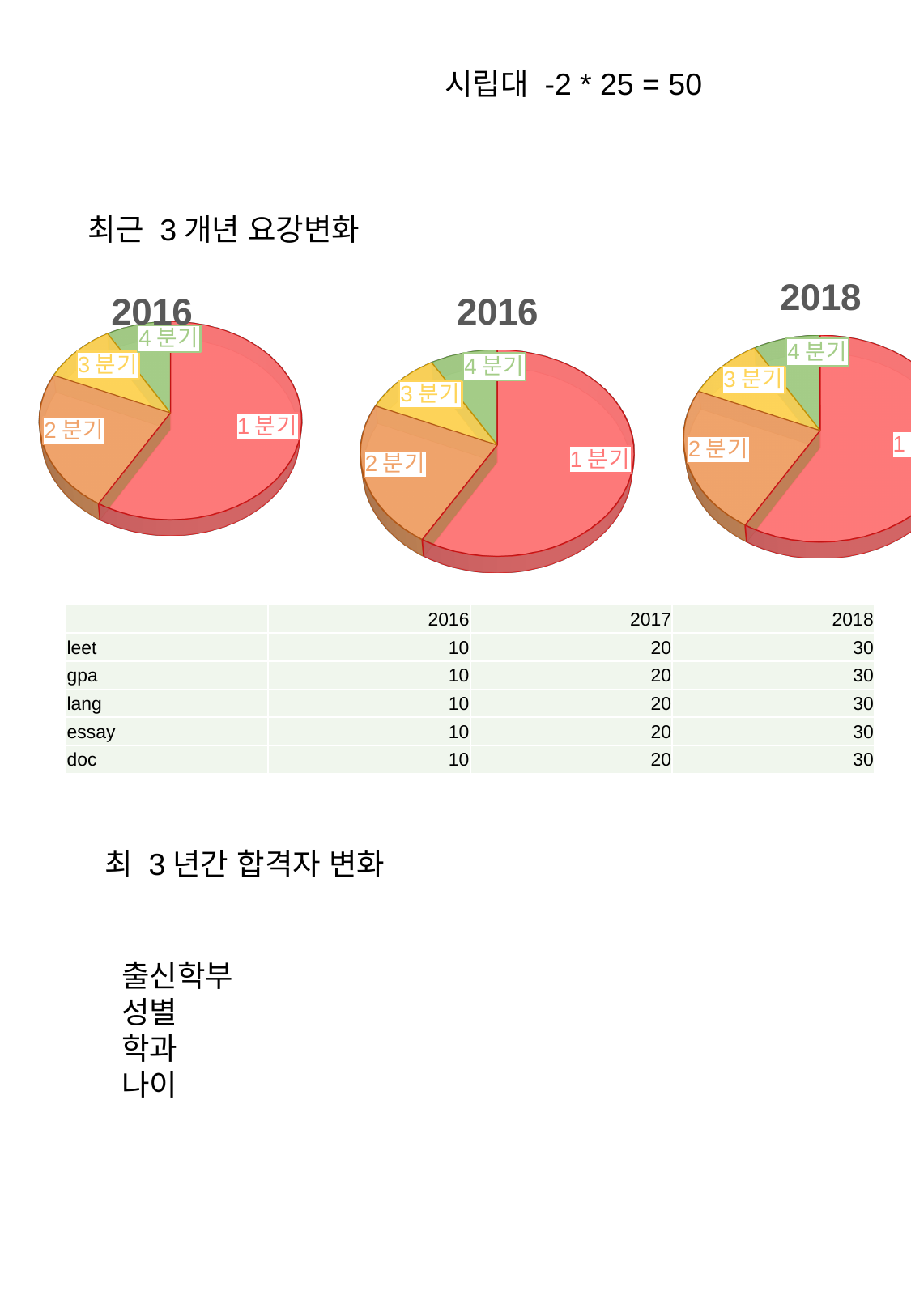

시립대 -2 * 25 = 50

최근 3개년 요강변화

[unsupported chart]

[unsupported chart]

[unsupported chart]

|  | 2016 | 2017 | 2018 |
| --- | --- | --- | --- |
| leet | 10 | 20 | 30 |
| gpa | 10 | 20 | 30 |
| lang | 10 | 20 | 30 |
| essay | 10 | 20 | 30 |
| doc | 10 | 20 | 30 |
최 3년간 합격자 변화
출신학부
성별
학과
나이